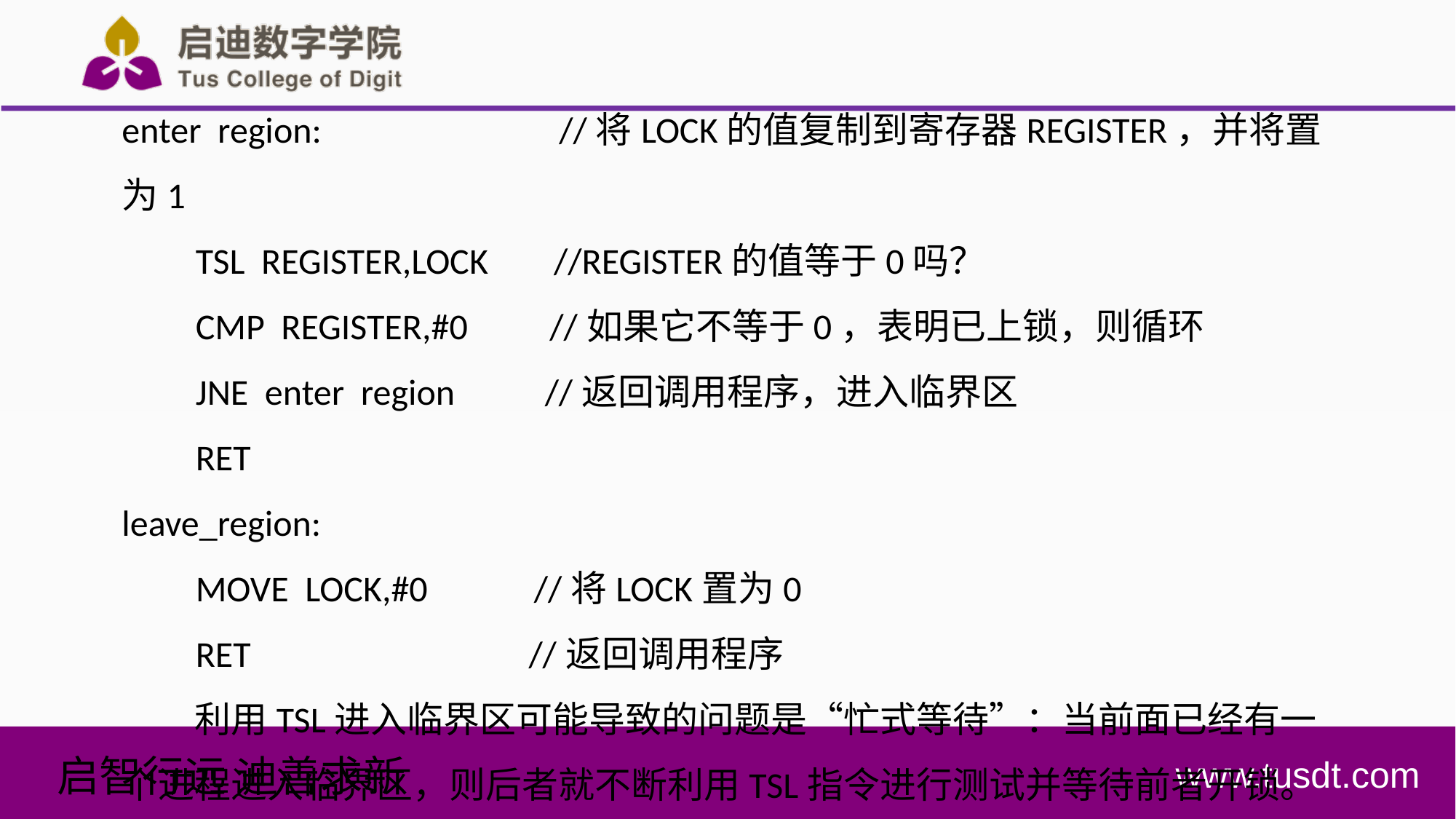

enter  region:                             //将LOCK的值复制到寄存器REGISTER，并将置为1
         TSL  REGISTER,LOCK        //REGISTER的值等于0吗？
         CMP  REGISTER,#0          //如果它不等于0，表明已上锁，则循环
         JNE  enter  region           //返回调用程序，进入临界区
         RET
leave_region:
         MOVE  LOCK,#0             //将LOCK置为0
         RET                                  //返回调用程序
利用TSL进入临界区可能导致的问题是“忙式等待”：当前面已经有一个进程进入临界区，则后者就不断利用TSL指令进行测试并等待前者开锁。